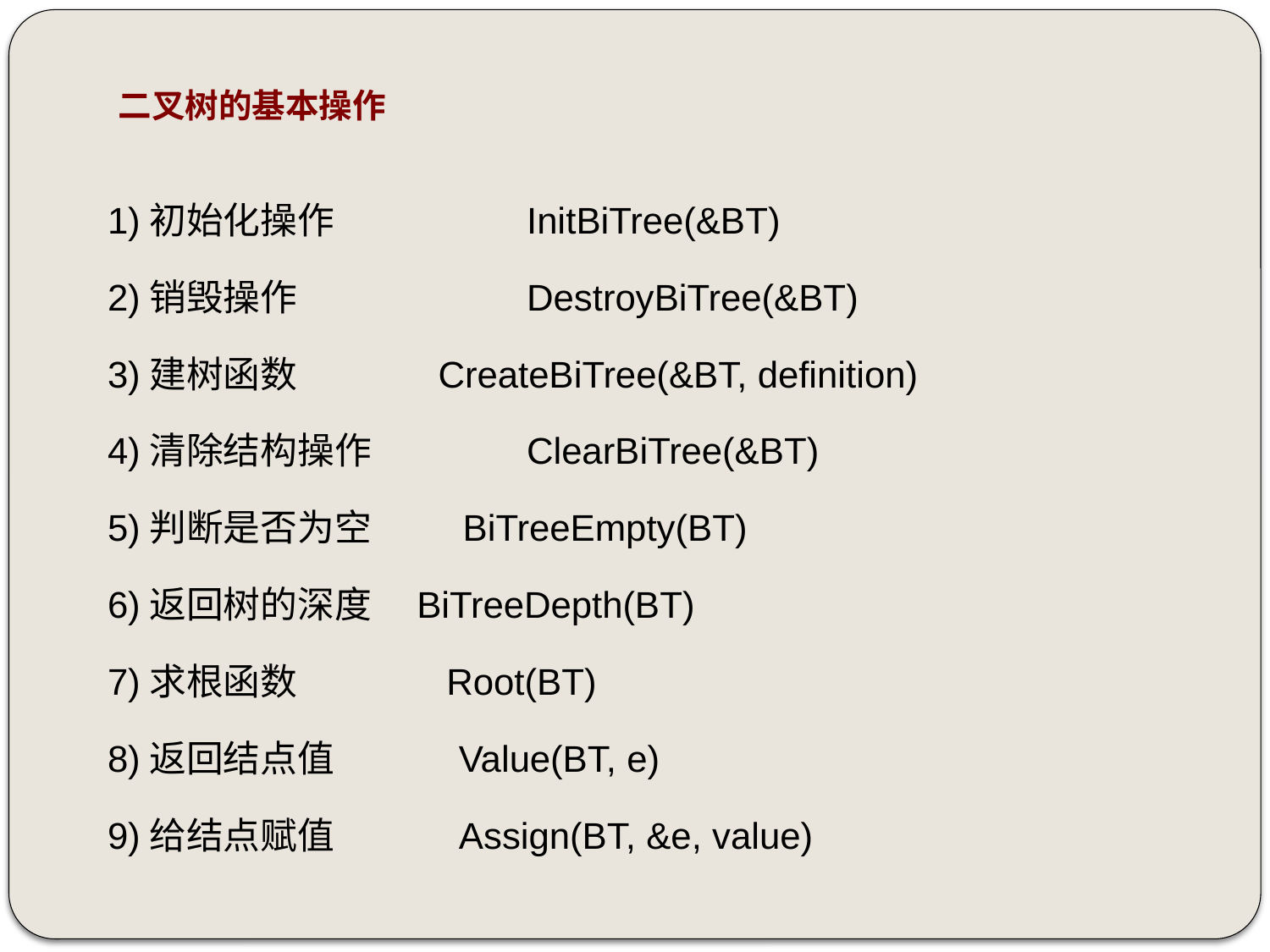

# 二叉树的基本操作
1)初始化操作 	 	InitBiTree(&BT)
2)销毁操作 	     	DestroyBiTree(&BT)
3)建树函数                CreateBiTree(&BT, definition)
4)清除结构操作         	ClearBiTree(&BT)
5)判断是否为空          BiTreeEmpty(BT)
6)返回树的深度	 BiTreeDepth(BT)
7)求根函数                 Root(BT)
8)返回结点值              Value(BT, e)
9)给结点赋值              Assign(BT, &e, value)